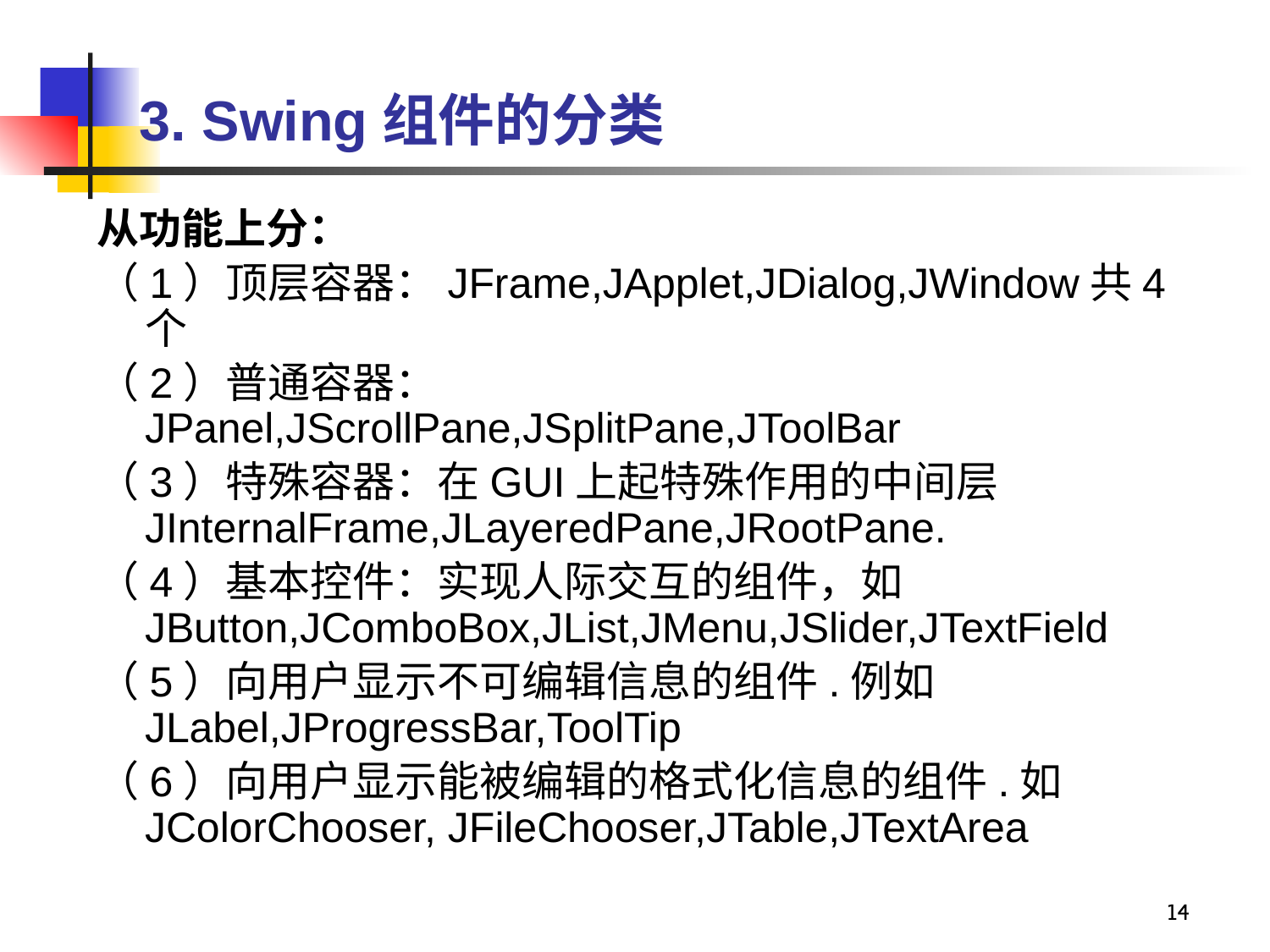

# 3. Swing组件的分类
从功能上分：
（1）顶层容器：JFrame,JApplet,JDialog,JWindow共4个
（2）普通容器：JPanel,JScrollPane,JSplitPane,JToolBar
（3）特殊容器：在GUI上起特殊作用的中间层JInternalFrame,JLayeredPane,JRootPane.
（4）基本控件：实现人际交互的组件，如JButton,JComboBox,JList,JMenu,JSlider,JTextField
（5）向用户显示不可编辑信息的组件.例如JLabel,JProgressBar,ToolTip
（6）向用户显示能被编辑的格式化信息的组件.如JColorChooser, JFileChooser,JTable,JTextArea